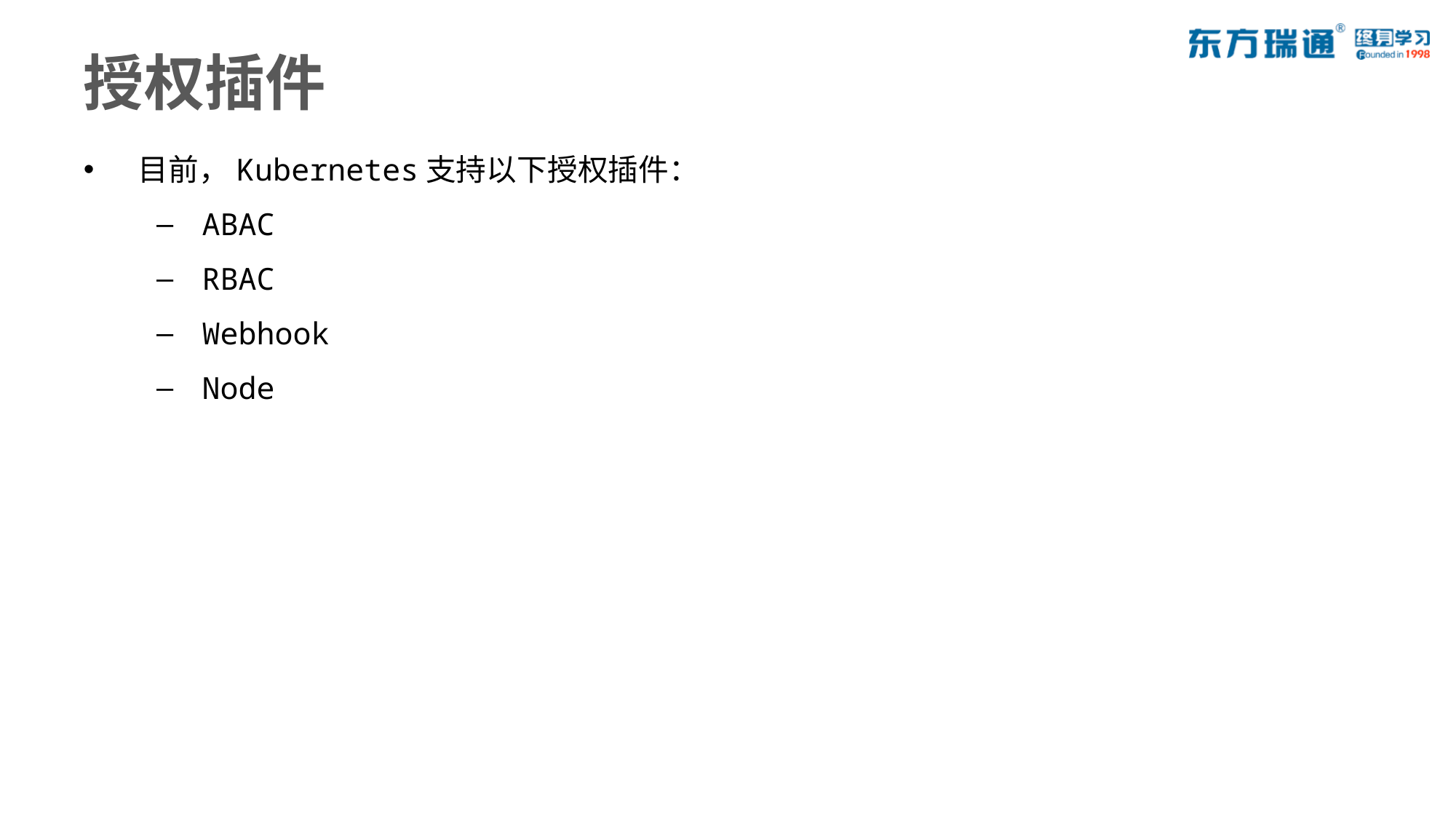

# 授权插件
目前，Kubernetes支持以下授权插件：
ABAC
RBAC
Webhook
Node